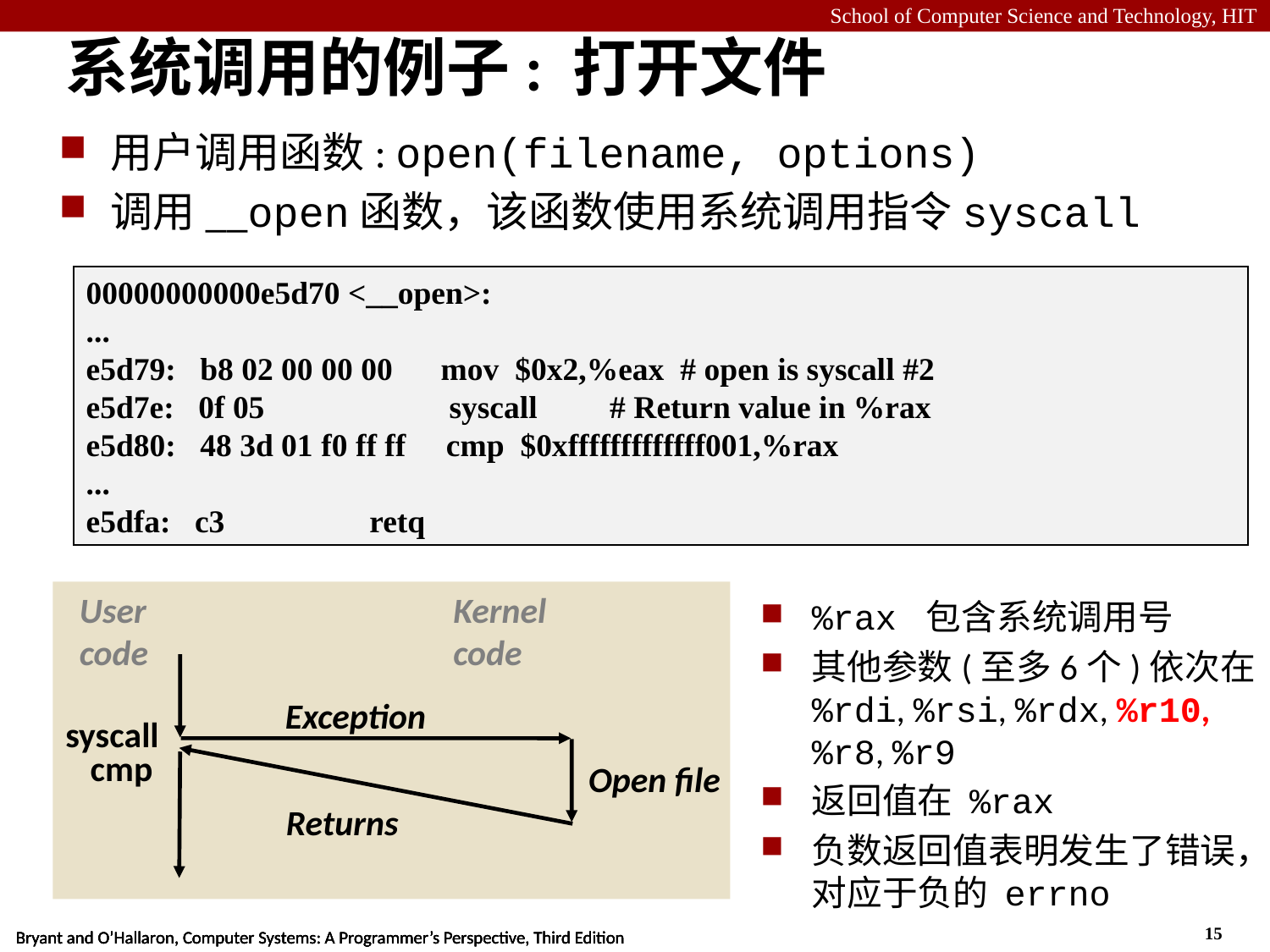

# 系统调用的例子: 打开文件
用户调用函数: open(filename, options)
调用__open函数，该函数使用系统调用指令syscall

00000000000e5d70 <__open>:
...
e5d79:   b8 02 00 00 00      mov  $0x2,%eax  # open is syscall #2
e5d7e:   0f 05                       syscall         # Return value in %rax
e5d80:   48 3d 01 f0 ff ff     cmp  $0xfffffffffffff001,%rax
...
e5dfa:   c3                  retq

User code
Kernel code
%rax 包含系统调用号
其他参数(至多6个)依次在 %rdi, %rsi, %rdx, %r10, %r8, %r9
返回值在 %rax
负数返回值表明发生了错误，对应于负的 errno

Exception
syscall

cmp

Open file

Returns